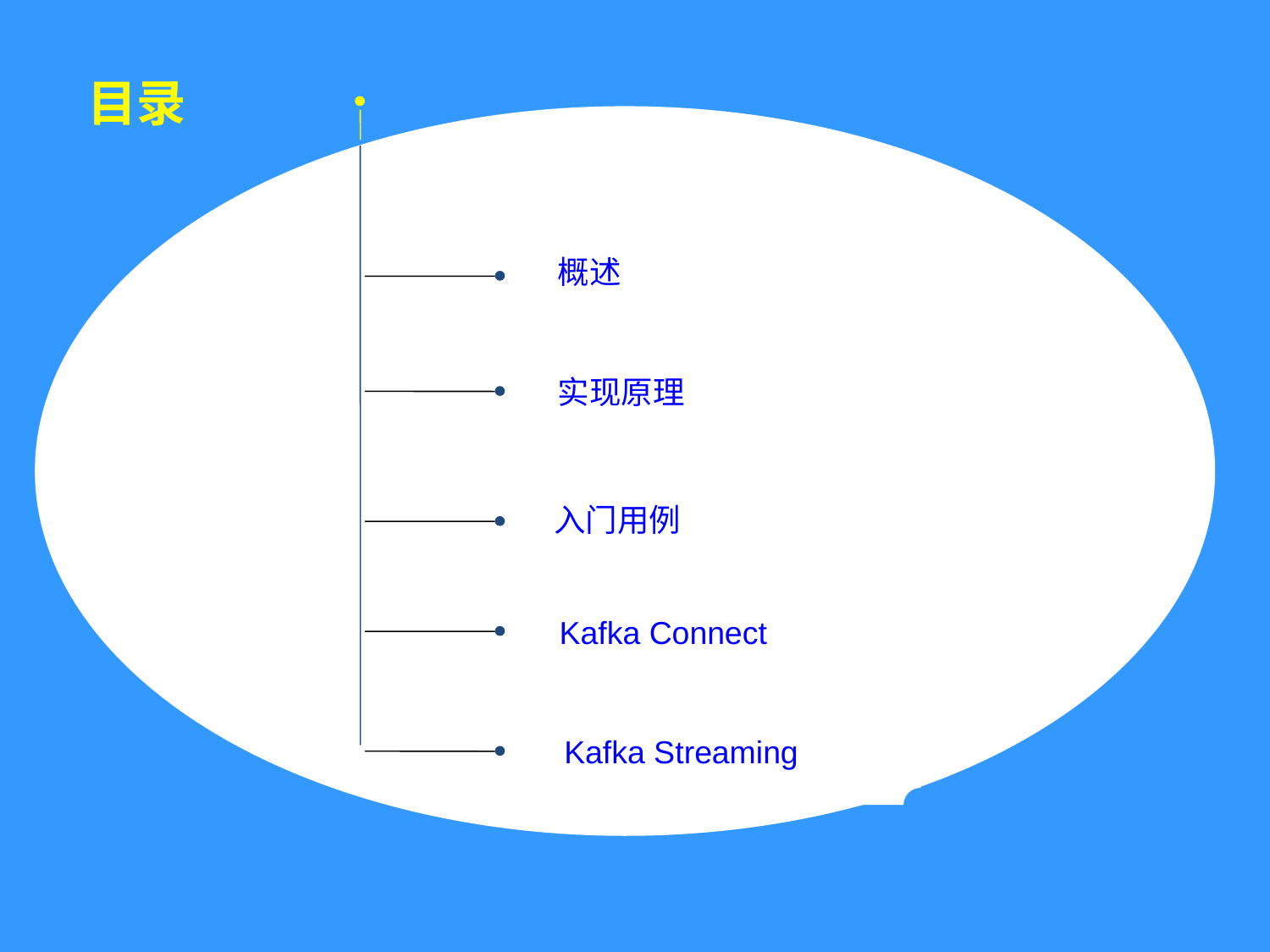

目录

概述

点击添加文本

实现原理

点击添加文本

入门用例

点击添加文本
Kafka Connect

Kafka Streaming

点击添加文本